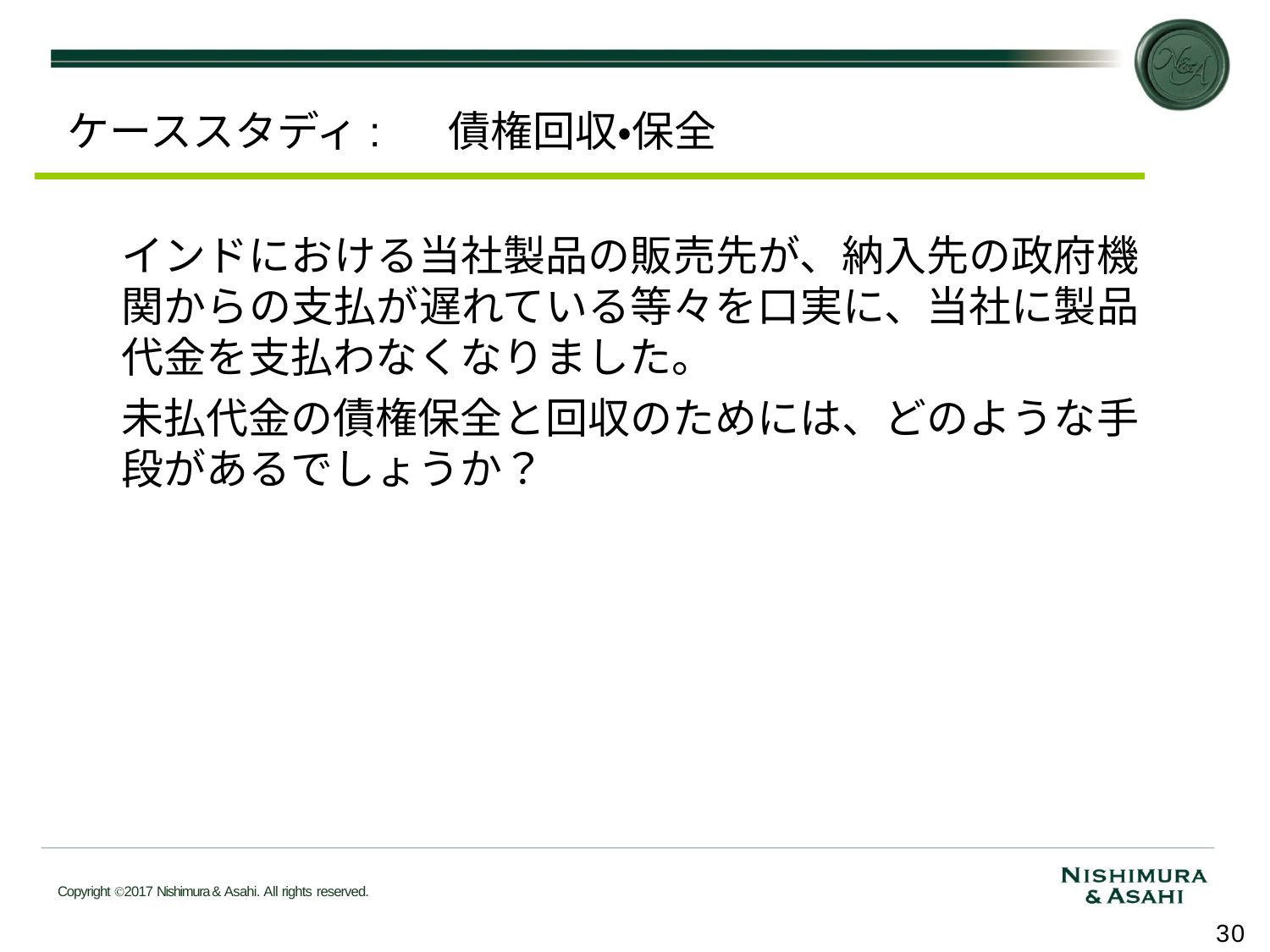

ケーススタディ:	債権回収・保全

インドにおける当社製品の販売先が、納入先の政府機 関からの支払が遅れている等々を口実に、当社に製品 代金を支払わなくなりました。
未払代金の債権保全と回収のためには、どのような手 段があるでしょうか？

Copyright Ⓒ2017 Nishimura & Asahi. All rights reserved.
30